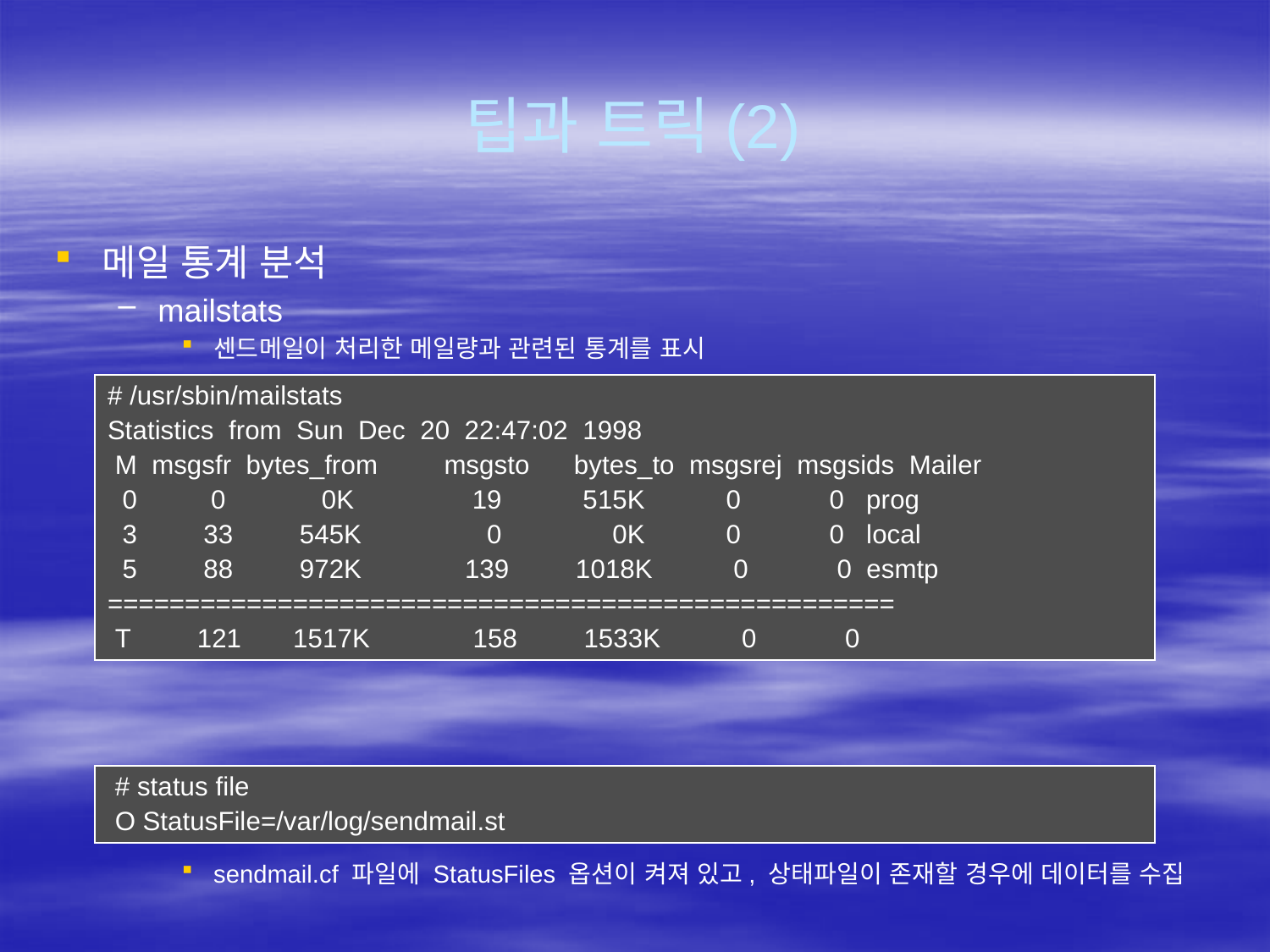

# 팁과 트릭(2)
메일 통계 분석
mailstats
센드메일이 처리한 메일량과 관련된 통계를 표시

sendmail.cf 파일에 StatusFiles 옵션이 켜져 있고, 상태파일이 존재할 경우에 데이터를 수집
| # /usr/sbin/mailstats Statistics from Sun Dec 20 22:47:02 1998 M msgsfr bytes\_from msgsto bytes\_to msgsrej msgsids Mailer 0 0 0K 19 515K 0 0 prog 3 33 545K 0 0K 0 0 local 5 88 972K 139 1018K 0 0 esmtp =================================================== T 121 1517K 158 1533K 0 0 |
| --- |
| # status file O StatusFile=/var/log/sendmail.st |
| --- |